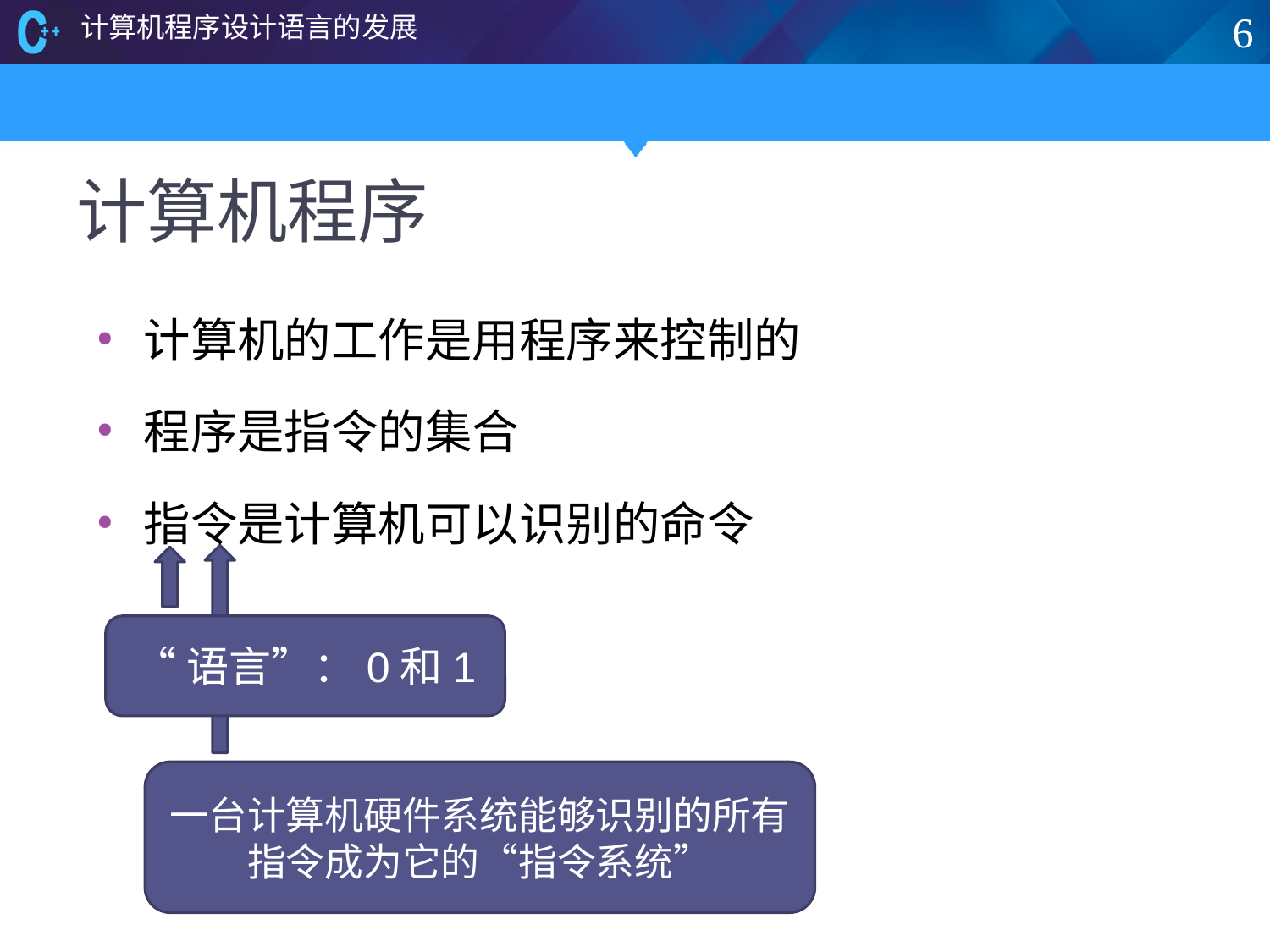

计算机程序设计语言的发展

6
# 计算机程序
计算机的工作是用程序来控制的
程序是指令的集合
指令是计算机可以识别的命令

“语言”：0和1

一台计算机硬件系统能够识别的所有指令成为它的“指令系统”